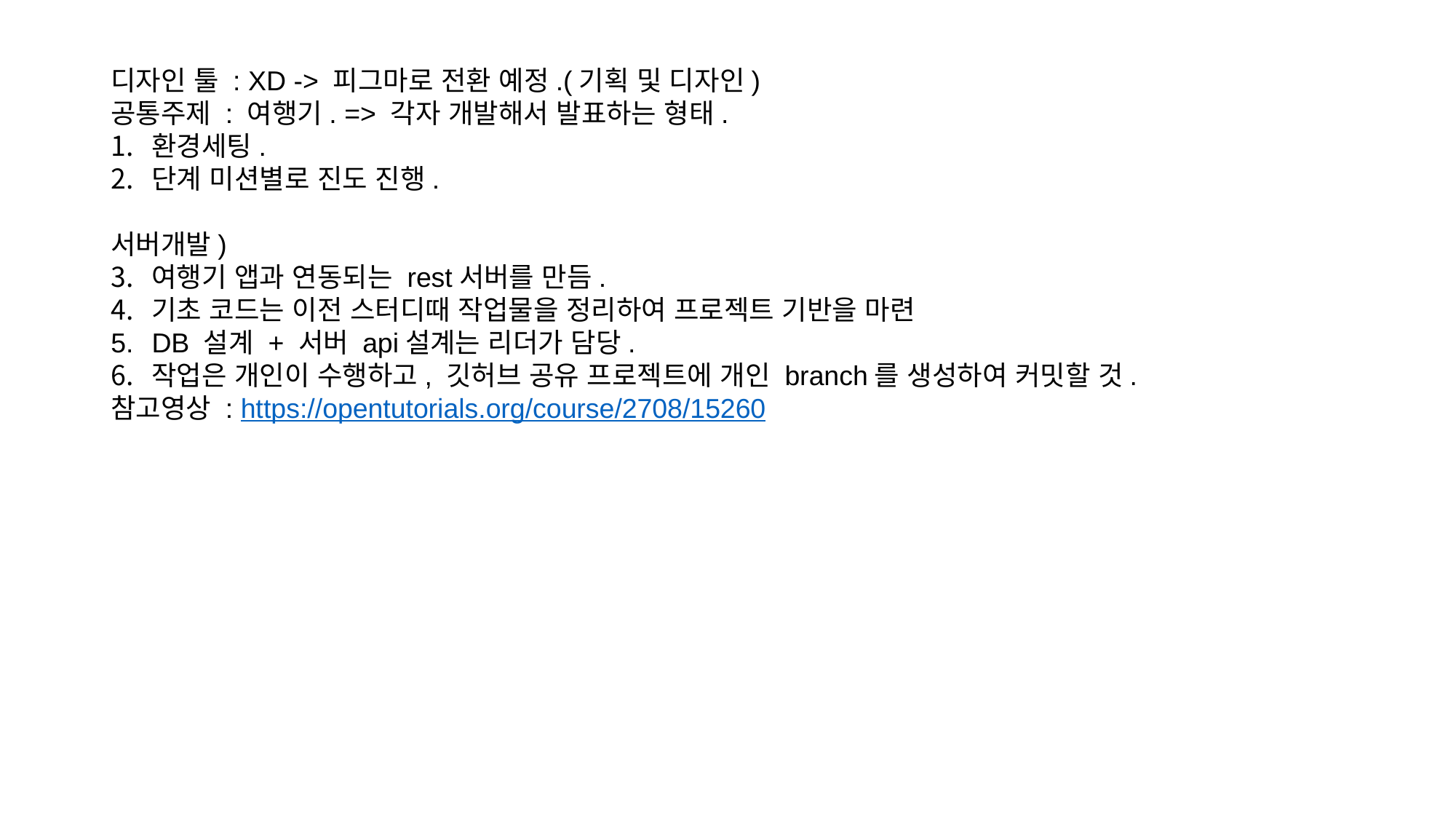

디자인 툴 : XD -> 피그마로 전환 예정.(기획 및 디자인)
공통주제 : 여행기. => 각자 개발해서 발표하는 형태.
환경세팅.
단계 미션별로 진도 진행.

서버개발)
여행기 앱과 연동되는 rest서버를 만듬.
기초 코드는 이전 스터디때 작업물을 정리하여 프로젝트 기반을 마련
DB 설계 + 서버 api설계는 리더가 담당.
작업은 개인이 수행하고, 깃허브 공유 프로젝트에 개인 branch를 생성하여 커밋할 것.
참고영상 : https://opentutorials.org/course/2708/15260